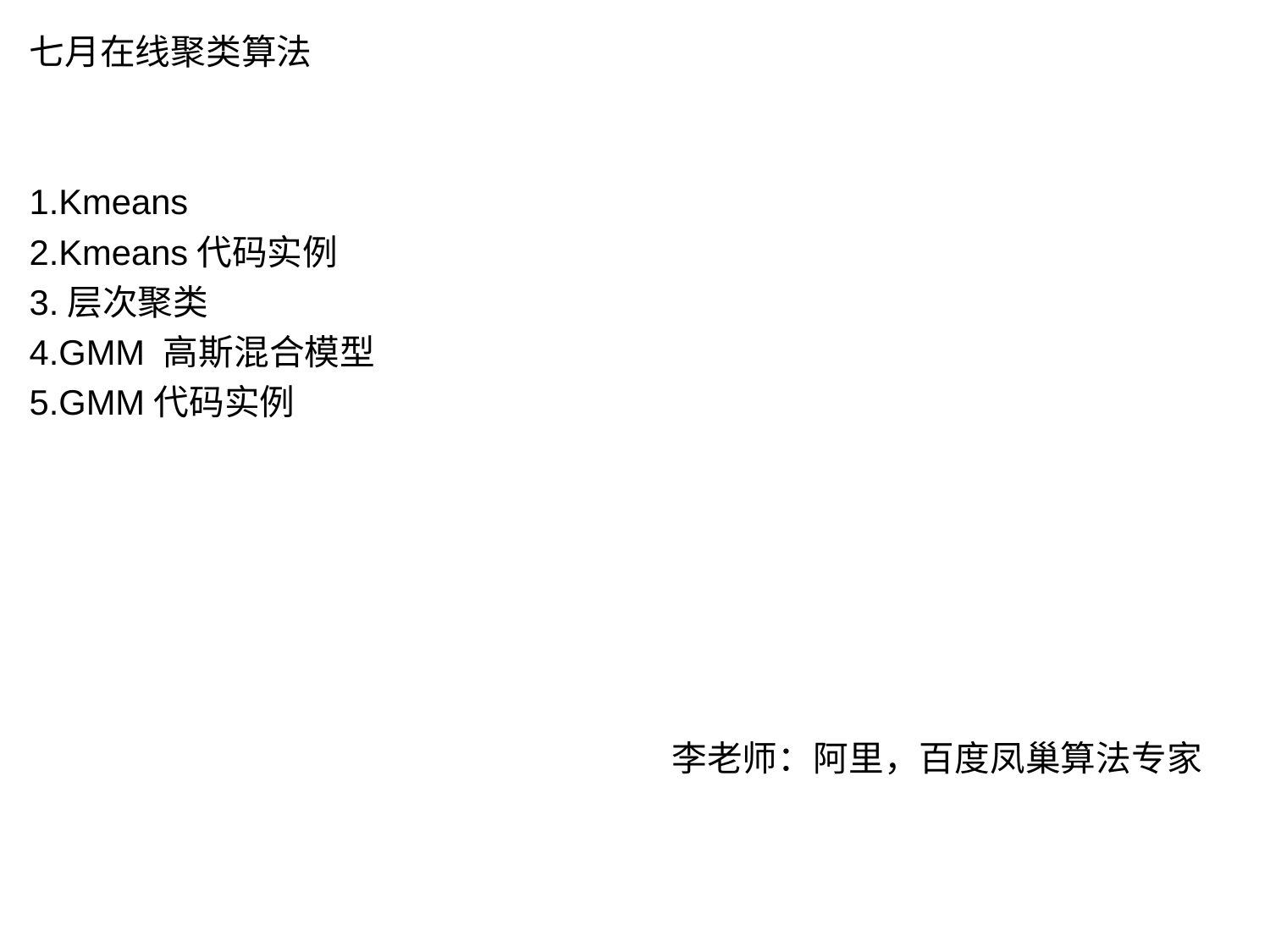

七月在线聚类算法

1.Kmeans
2.Kmeans代码实例
3.层次聚类
4.GMM 高斯混合模型
5.GMM代码实例
李老师：阿里，百度凤巢算法专家